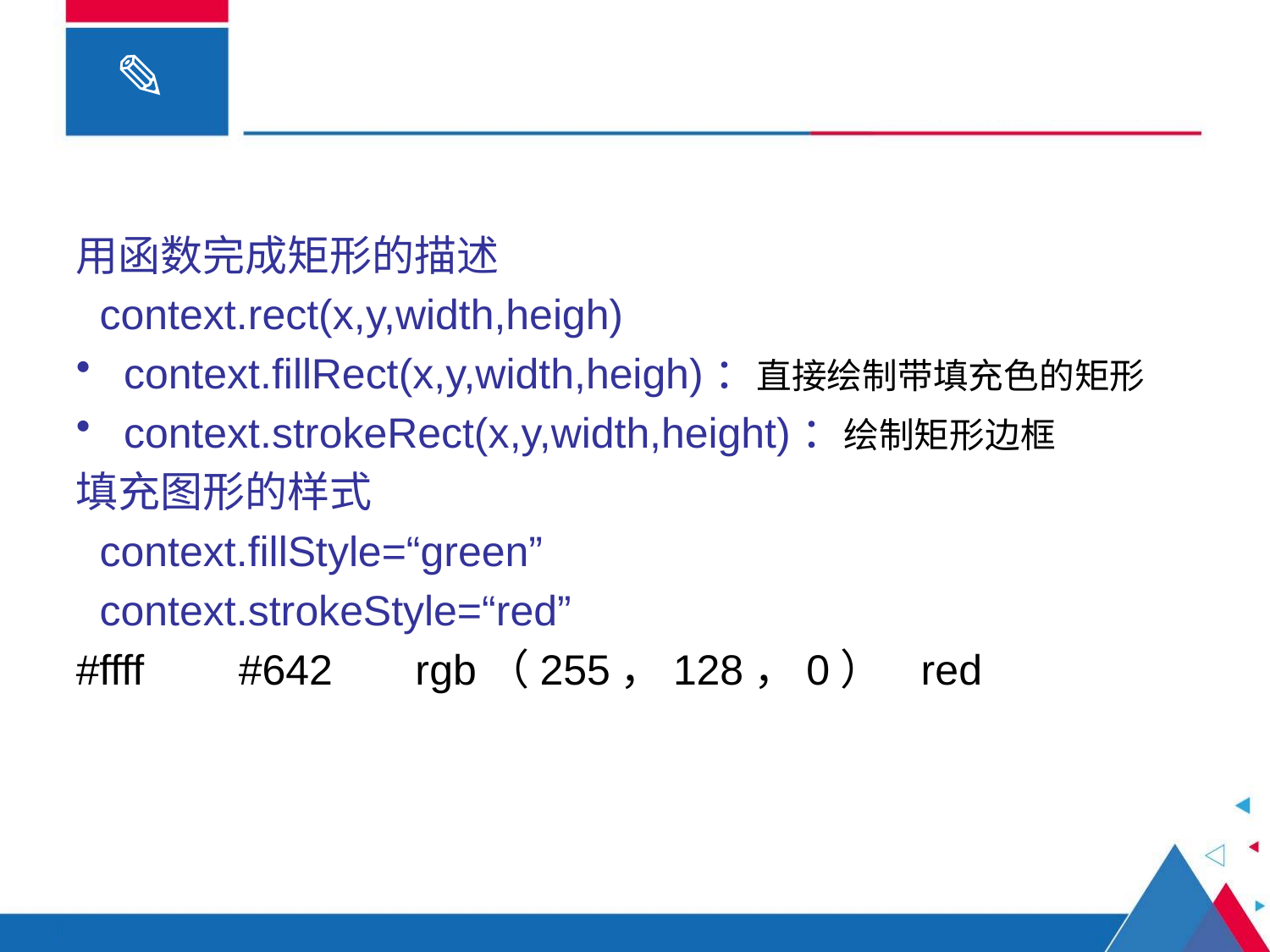

用函数完成矩形的描述
  context.rect(x,y,width,heigh)
context.fillRect(x,y,width,heigh)：直接绘制带填充色的矩形
context.strokeRect(x,y,width,height)：绘制矩形边框
填充图形的样式
  context.fillStyle=“green”
  context.strokeStyle=“red”
#ffff        #642       rgb（255，128，0）   red